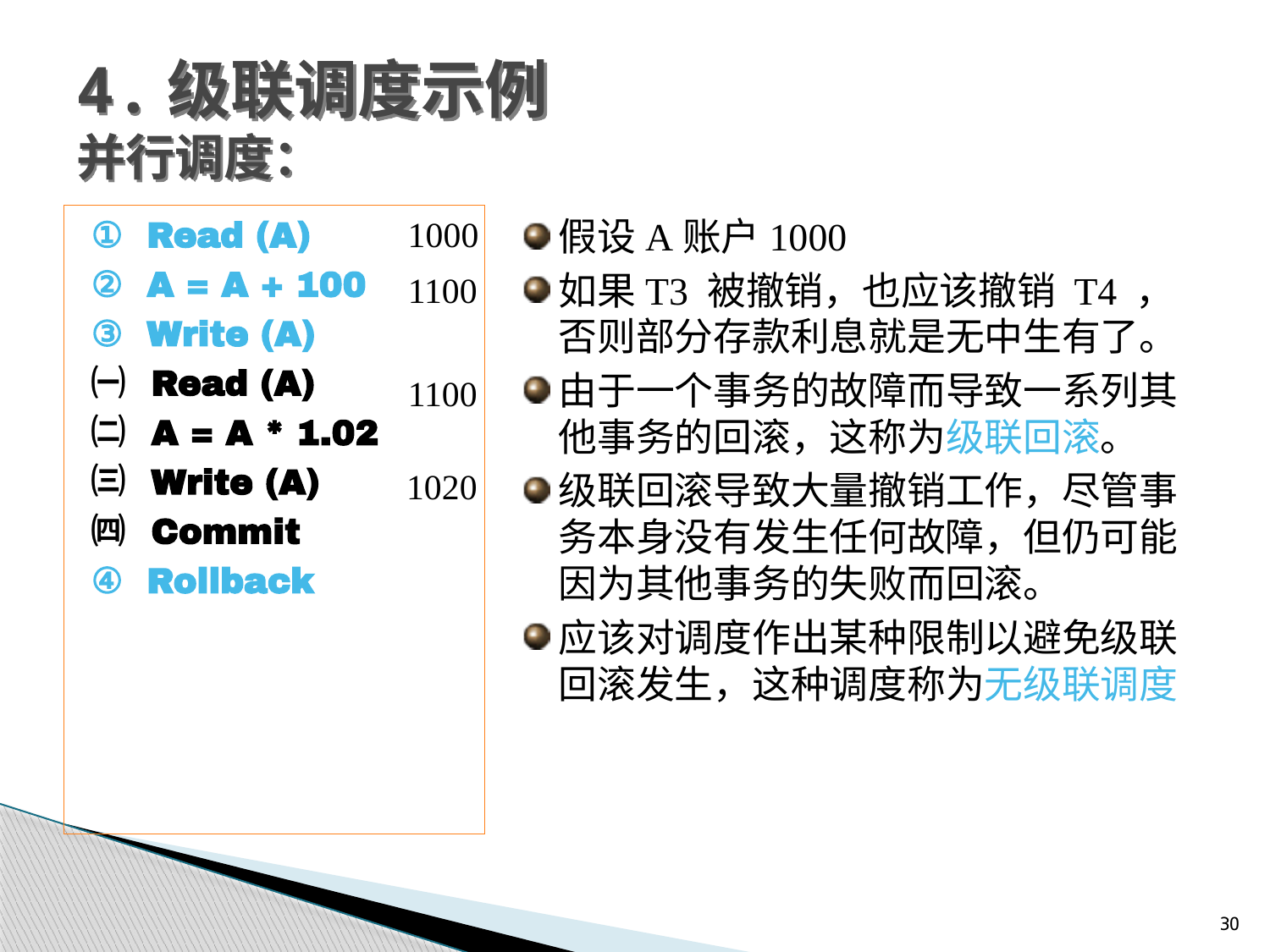

4.级联调度示例
并行调度：
①  Read (A)
②  A = A + 100
③  Write (A)
㈠  Read (A)
㈡  A = A * 1.02
㈢  Write (A)
㈣  Commit
④  Rollback

假设A账户1000
如果T3 被撤销，也应该撤销 T4 ，否则部分存款利息就是无中生有了。
由于一个事务的故障而导致一系列其他事务的回滚，这称为级联回滚。
级联回滚导致大量撤销工作，尽管事务本身没有发生任何故障，但仍可能因为其他事务的失败而回滚。
应该对调度作出某种限制以避免级联回滚发生，这种调度称为无级联调度
1000
1100
1100
1020
30